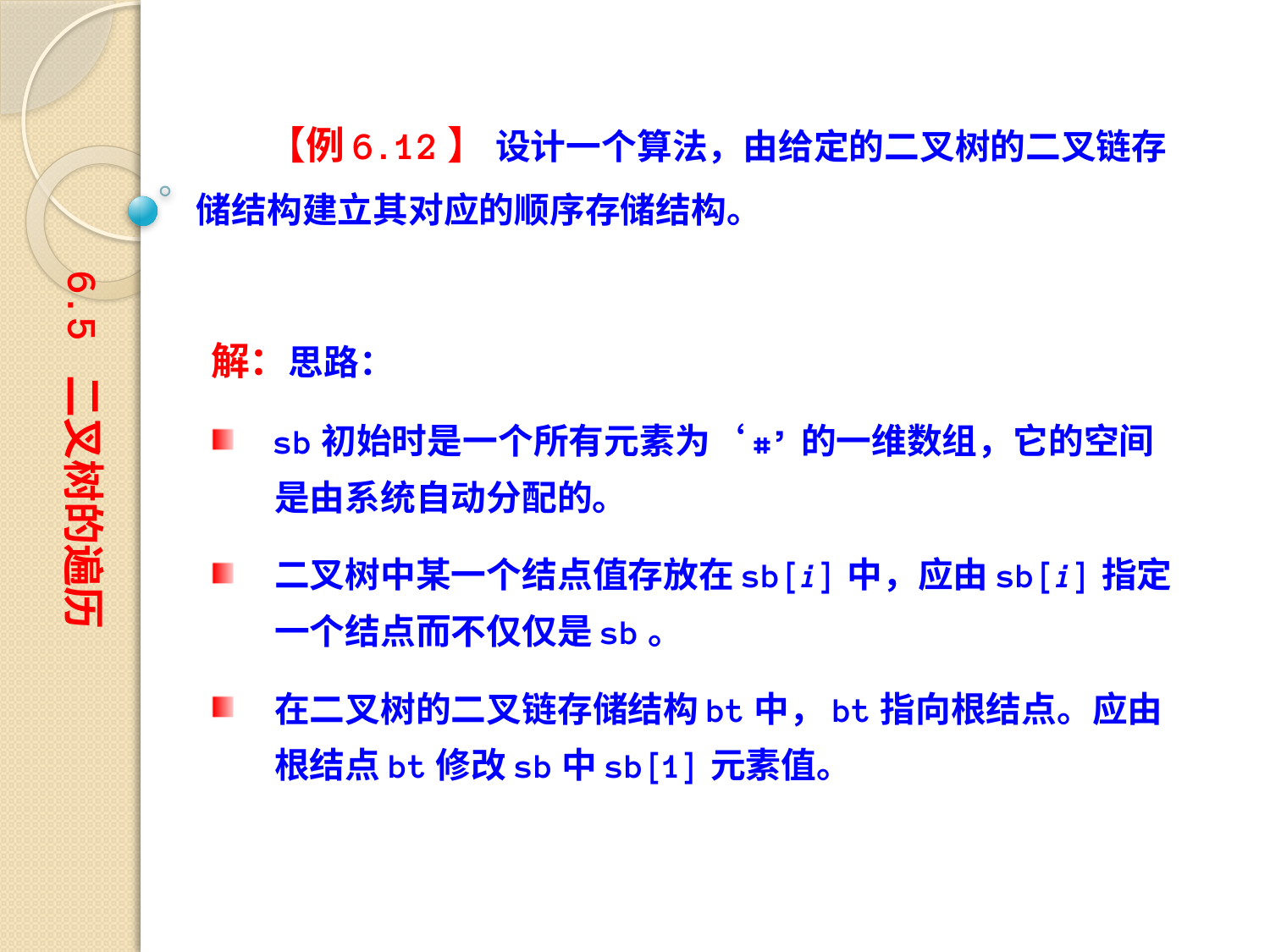

【例6.12】 设计一个算法，由给定的二叉树的二叉链存储结构建立其对应的顺序存储结构。
6.5 二叉树的遍历
解：思路：
sb初始时是一个所有元素为‘#’的一维数组，它的空间是由系统自动分配的。
二叉树中某一个结点值存放在sb[i]中，应由sb[i]指定一个结点而不仅仅是sb。
在二叉树的二叉链存储结构bt中，bt指向根结点。应由根结点bt修改sb中sb[1]元素值。